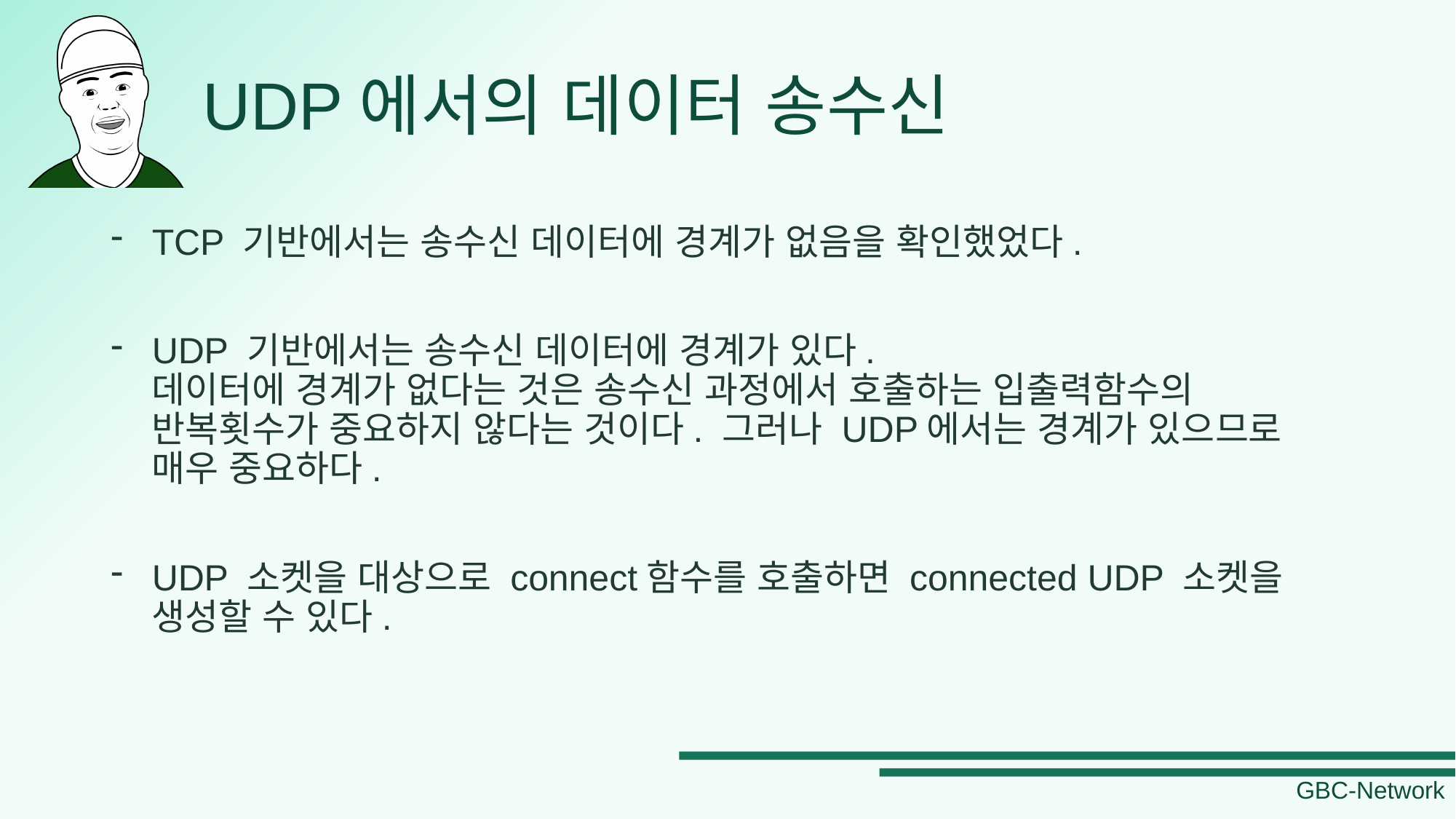

# UDP에서의 데이터 송수신
TCP 기반에서는 송수신 데이터에 경계가 없음을 확인했었다.

UDP 기반에서는 송수신 데이터에 경계가 있다.
데이터에 경계가 없다는 것은 송수신 과정에서 호출하는 입출력함수의 반복횟수가 중요하지 않다는 것이다. 그러나 UDP에서는 경계가 있으므로 매우 중요하다.

UDP 소켓을 대상으로 connect함수를 호출하면 connected UDP 소켓을 생성할 수 있다.